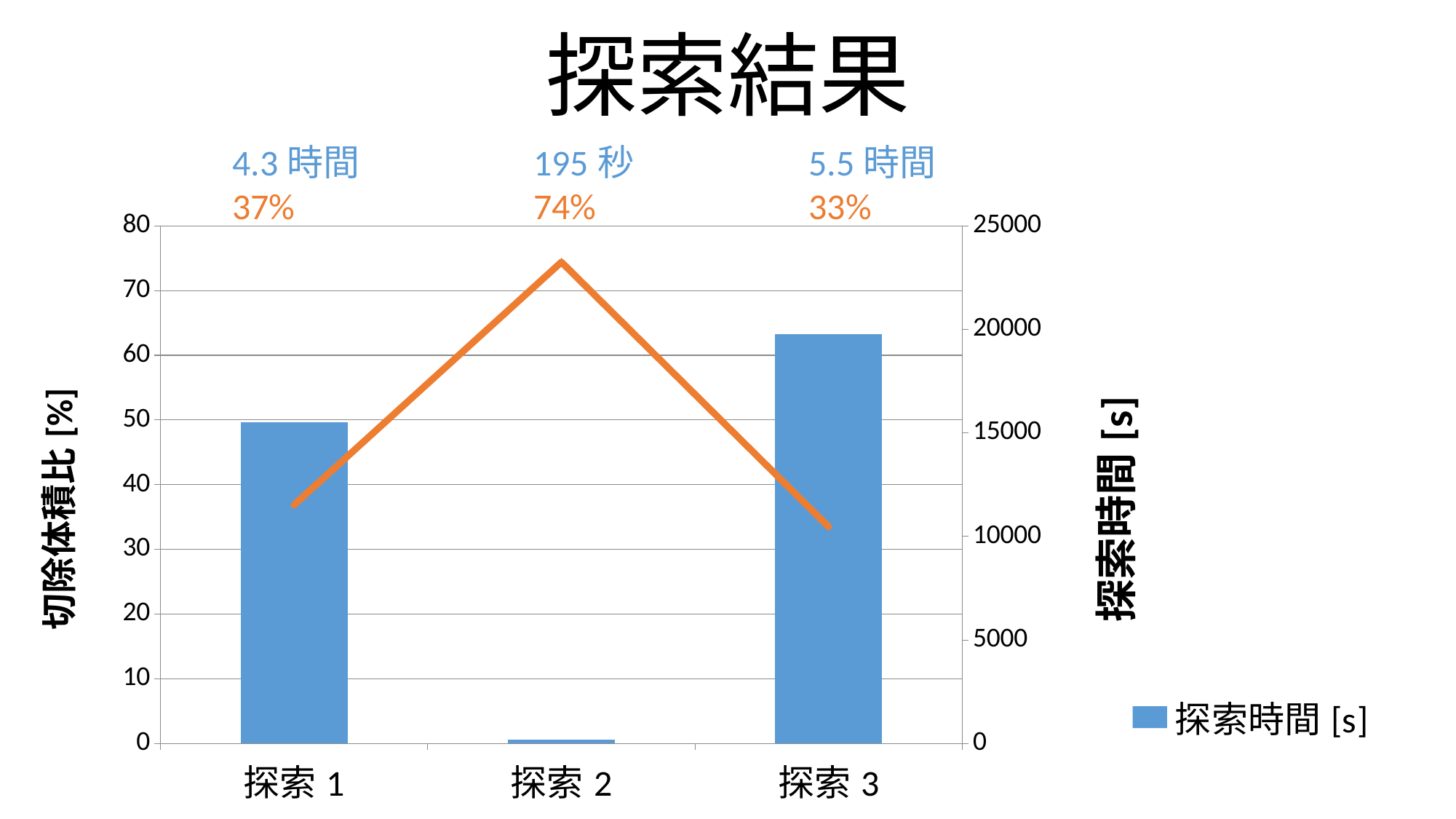

# 探索結果
4.3時間
37%
195秒
74%
5.5時間
33%

### Chart

| Category | 探索時間[s] | 切除体積比[%] |
|---|---|---|
| 探索1 | 15532.0 | 36.9 |
| 探索2 | 195.0 | 74.4 |
| 探索3 | 19770.0 | 33.5 |